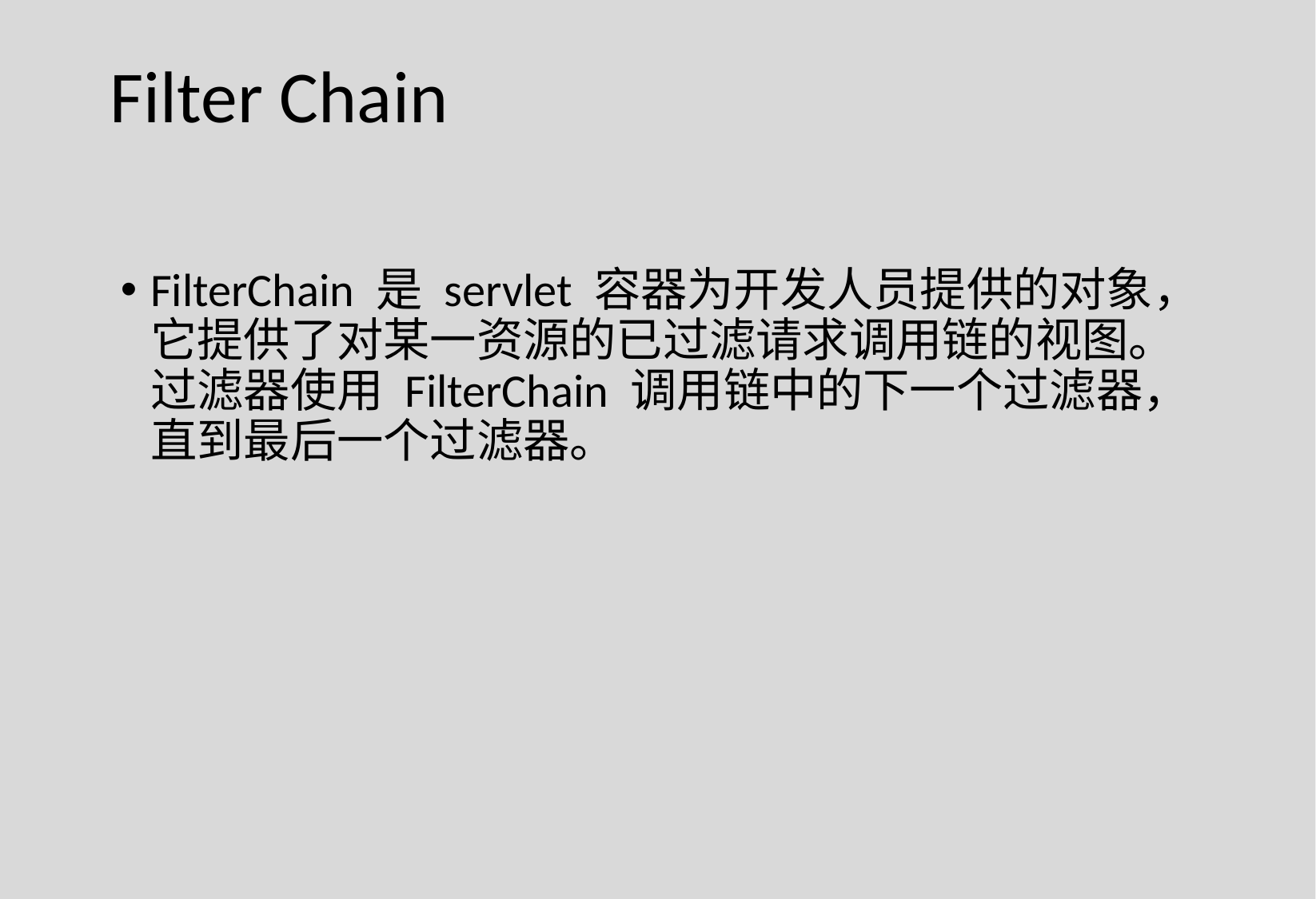

# Filter Chain
FilterChain 是 servlet 容器为开发人员提供的对象，它提供了对某一资源的已过滤请求调用链的视图。过滤器使用 FilterChain 调用链中的下一个过滤器，直到最后一个过滤器。